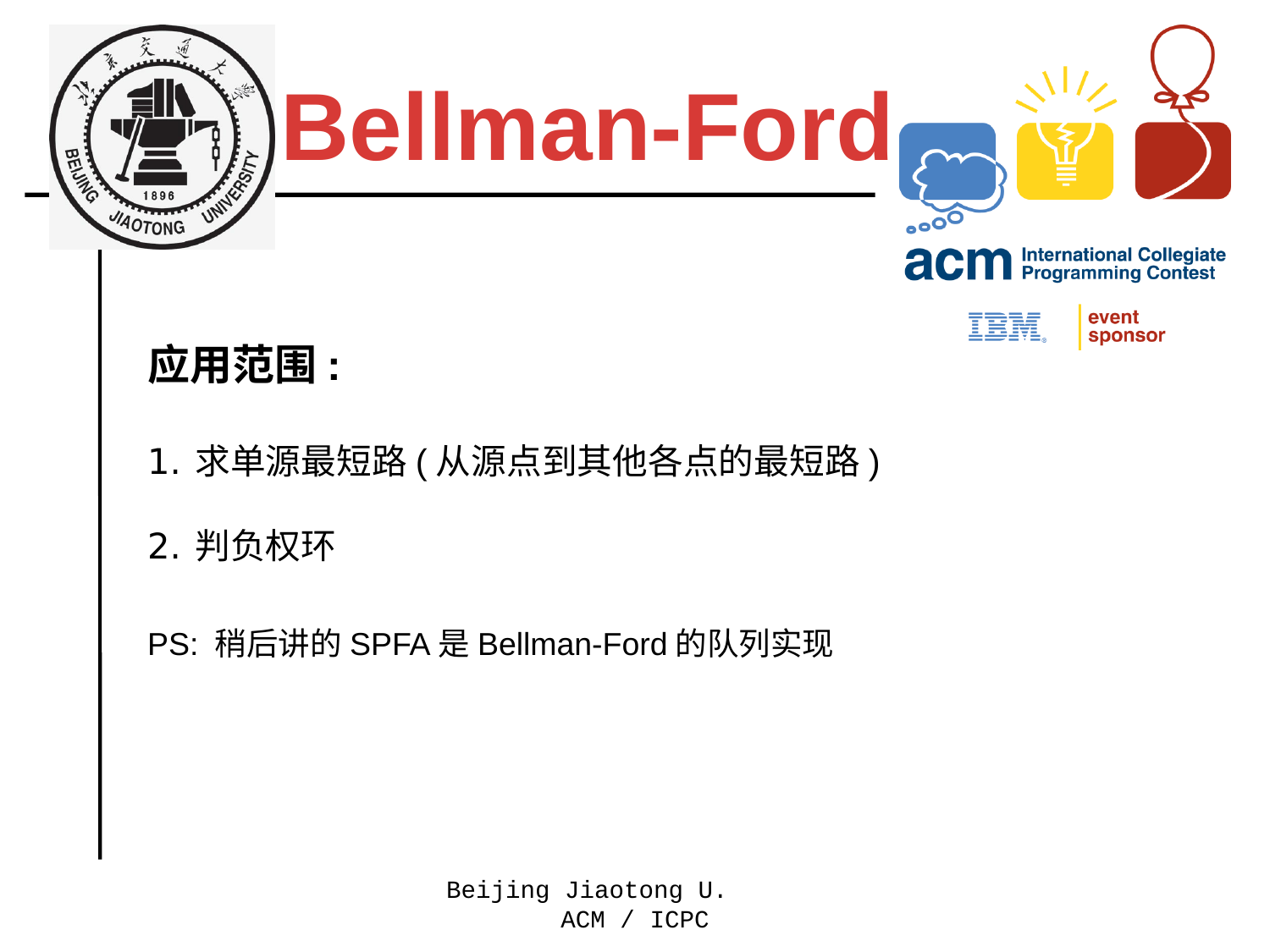

Bellman-Ford

应用范围:

求单源最短路(从源点到其他各点的最短路)

判负权环
PS: 稍后讲的SPFA是Bellman-Ford的队列实现